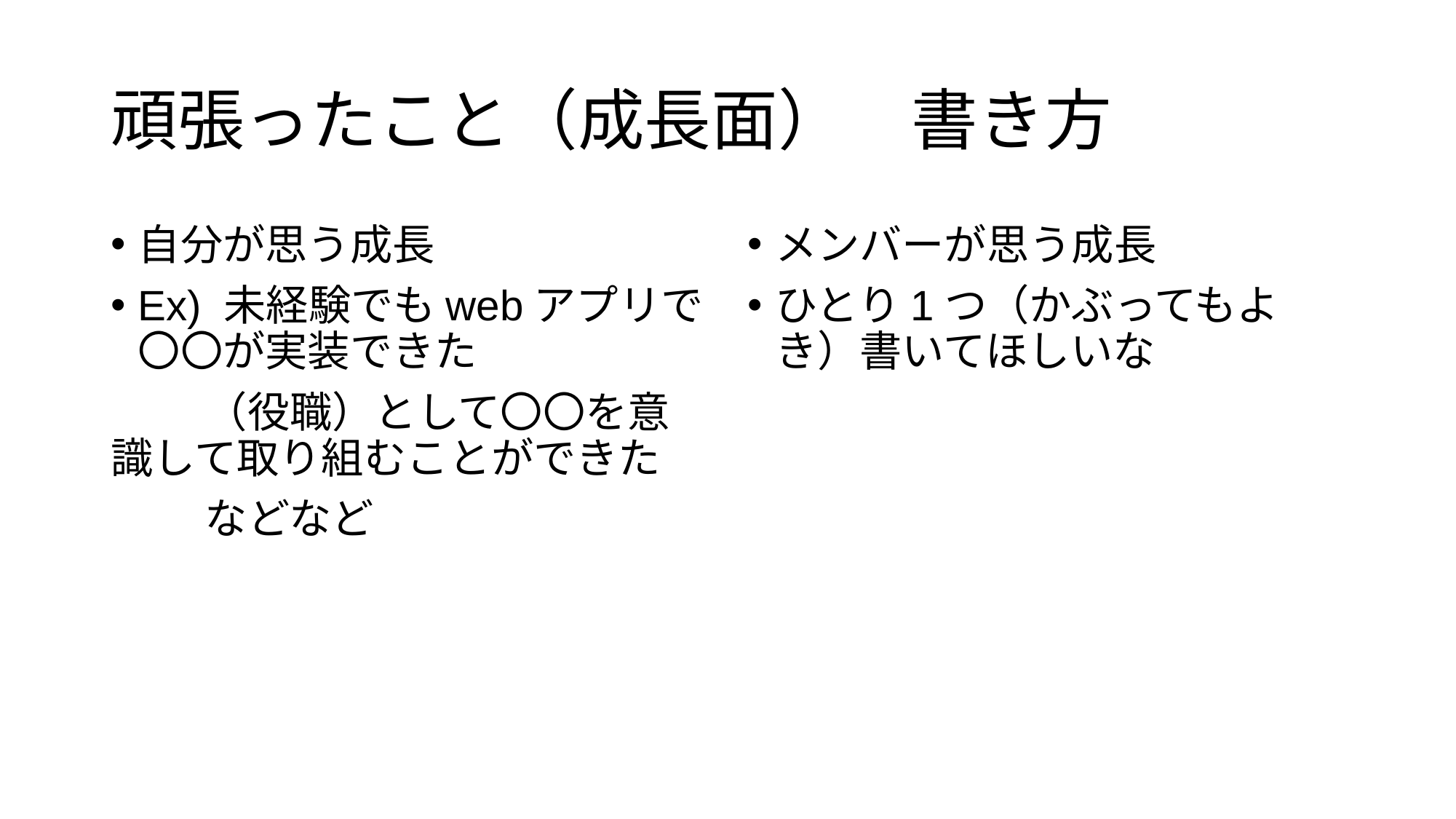

# 頑張ったこと（成長面）　書き方
自分が思う成長
Ex) 未経験でもwebアプリで〇〇が実装できた
　　 （役職）として〇〇を意識して取り組むことができた
　　 などなど
メンバーが思う成長
ひとり1つ（かぶってもよき）書いてほしいな